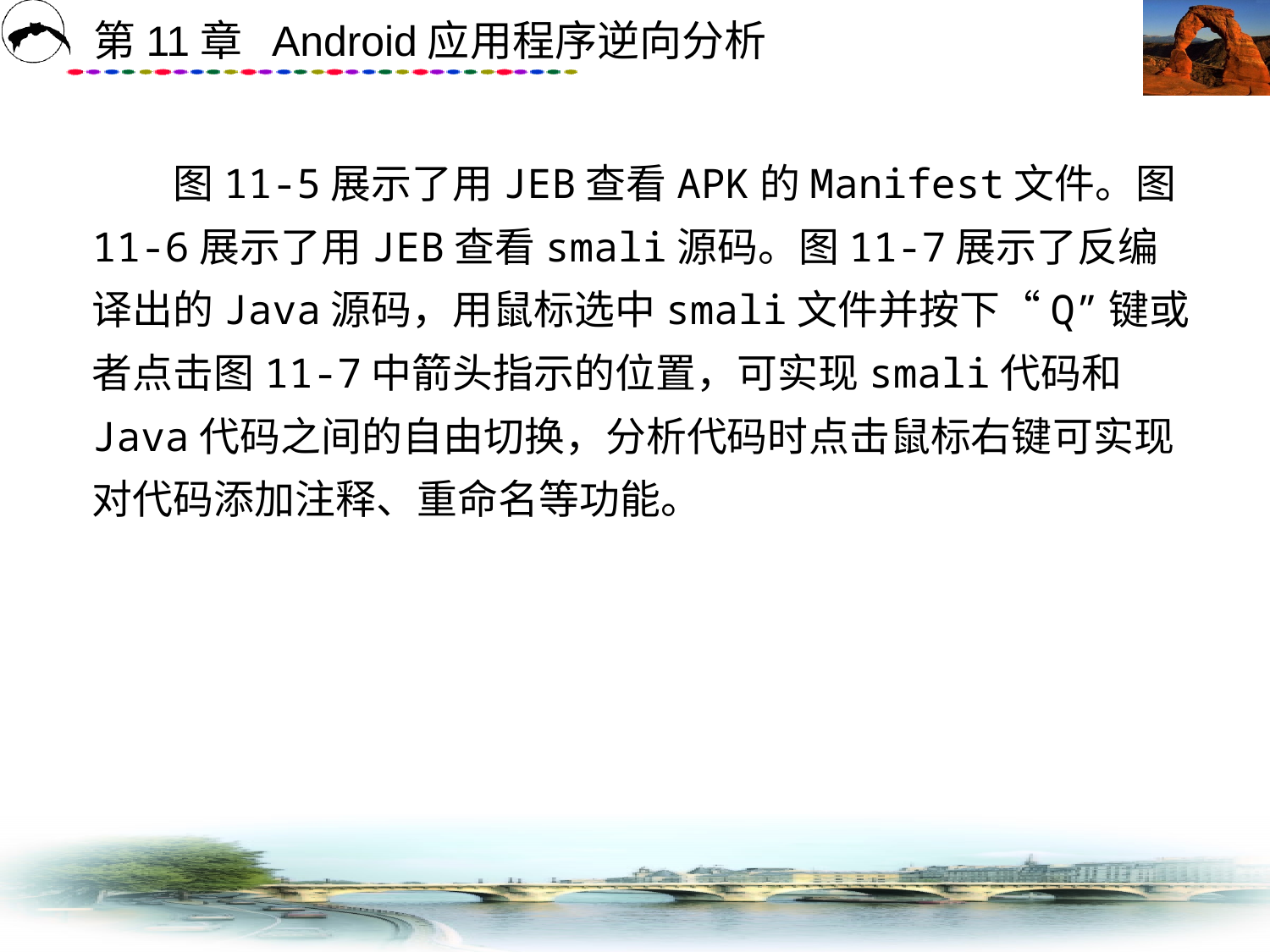

# 图11-5展示了用JEB查看APK的Manifest文件。图11-6展示了用JEB查看smali源码。图11-7展示了反编译出的Java源码，用鼠标选中smali文件并按下“Q”键或者点击图11-7中箭头指示的位置，可实现smali代码和Java代码之间的自由切换，分析代码时点击鼠标右键可实现对代码添加注释、重命名等功能。